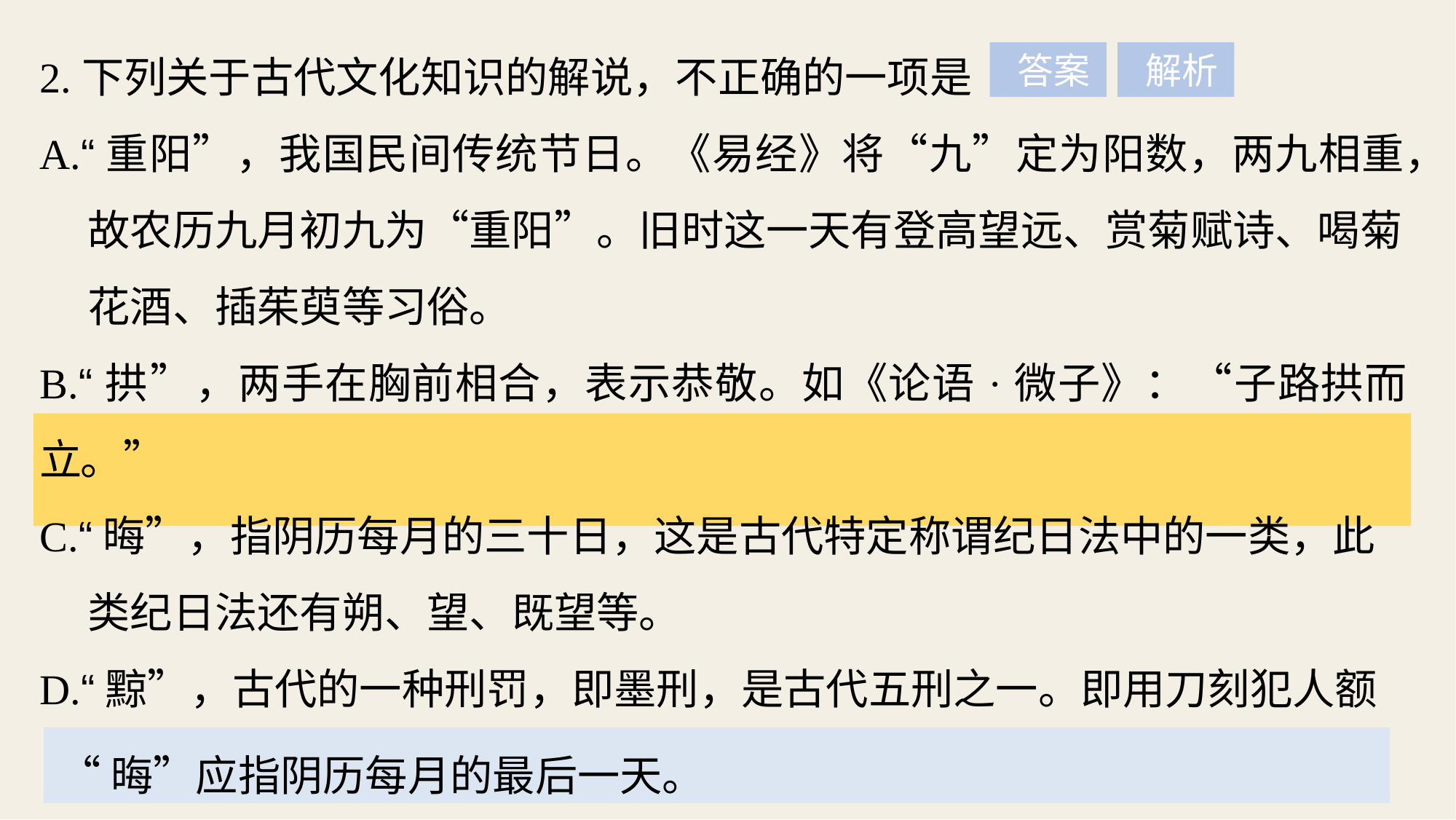

2.下列关于古代文化知识的解说，不正确的一项是
A.“重阳”，我国民间传统节日。《易经》将“九”定为阳数，两九相重，
    故农历九月初九为“重阳”。旧时这一天有登高望远、赏菊赋诗、喝菊
    花酒、插茱萸等习俗。
B.“拱”，两手在胸前相合，表示恭敬。如《论语·微子》：“子路拱而立。”
C.“晦”，指阴历每月的三十日，这是古代特定称谓纪日法中的一类，此
    类纪日法还有朔、望、既望等。
D.“黥”，古代的一种刑罚，即墨刑，是古代五刑之一。即用刀刻犯人额
    颊等处，再涂上墨，作为惩罚的标记。
 答案
 解析

“晦”应指阴历每月的最后一天。